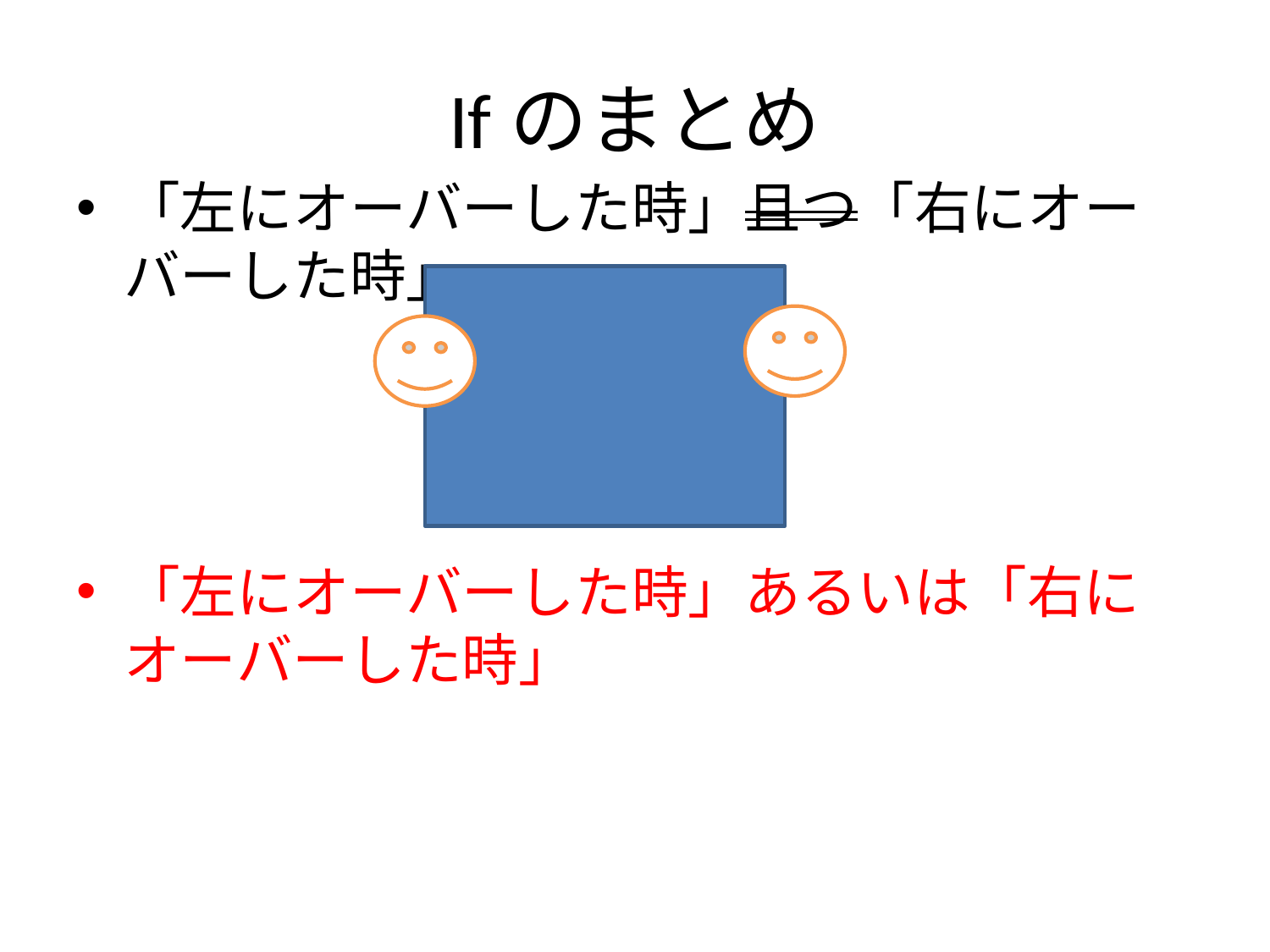

# Ifのまとめ
「左にオーバーした時」且つ「右にオーバーした時」

「左にオーバーした時」あるいは「右にオーバーした時」